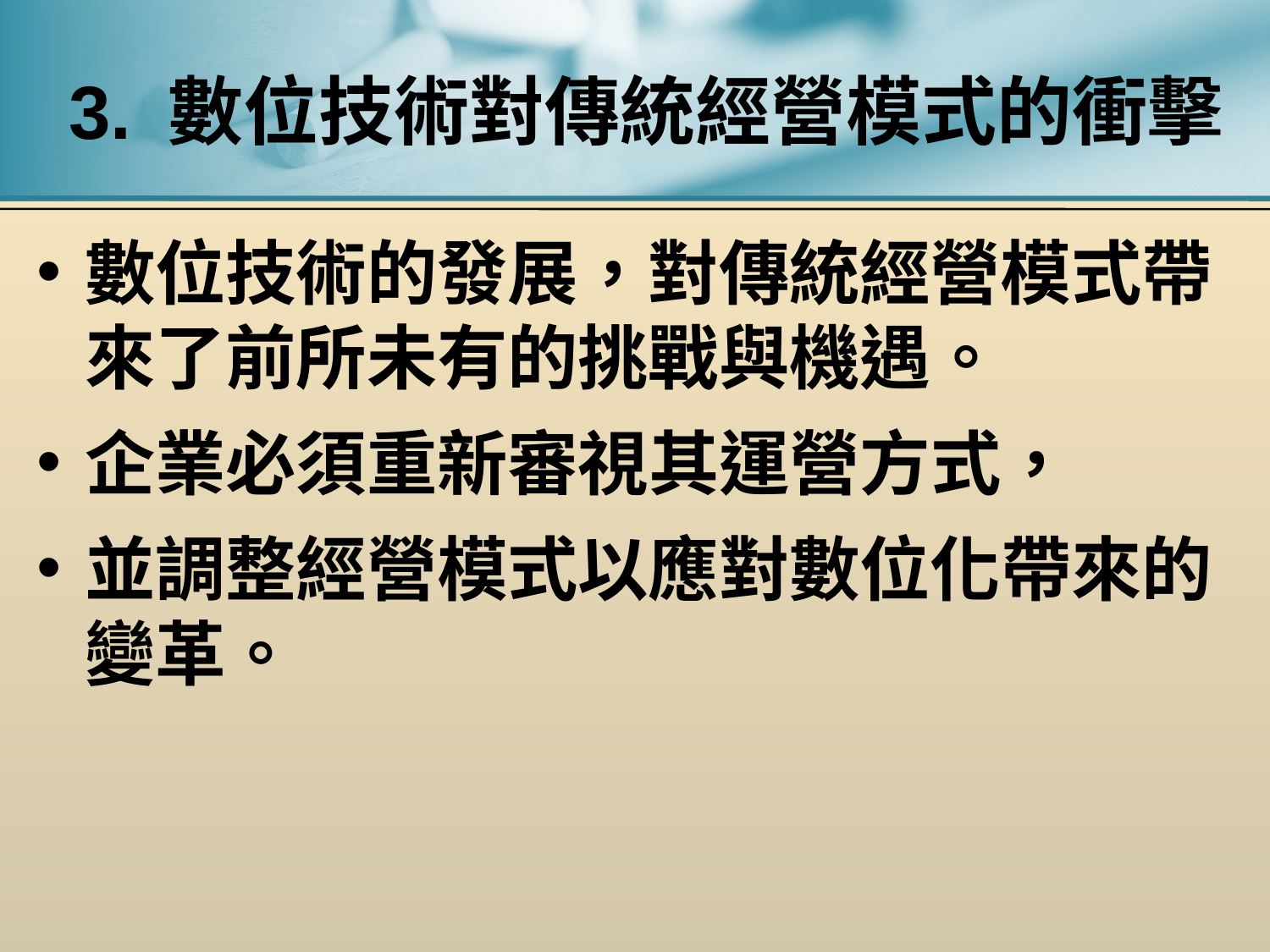

# 3. 數位技術對傳統經營模式的衝擊
數位技術的發展，對傳統經營模式帶來了前所未有的挑戰與機遇。
企業必須重新審視其運營方式，
並調整經營模式以應對數位化帶來的變革。